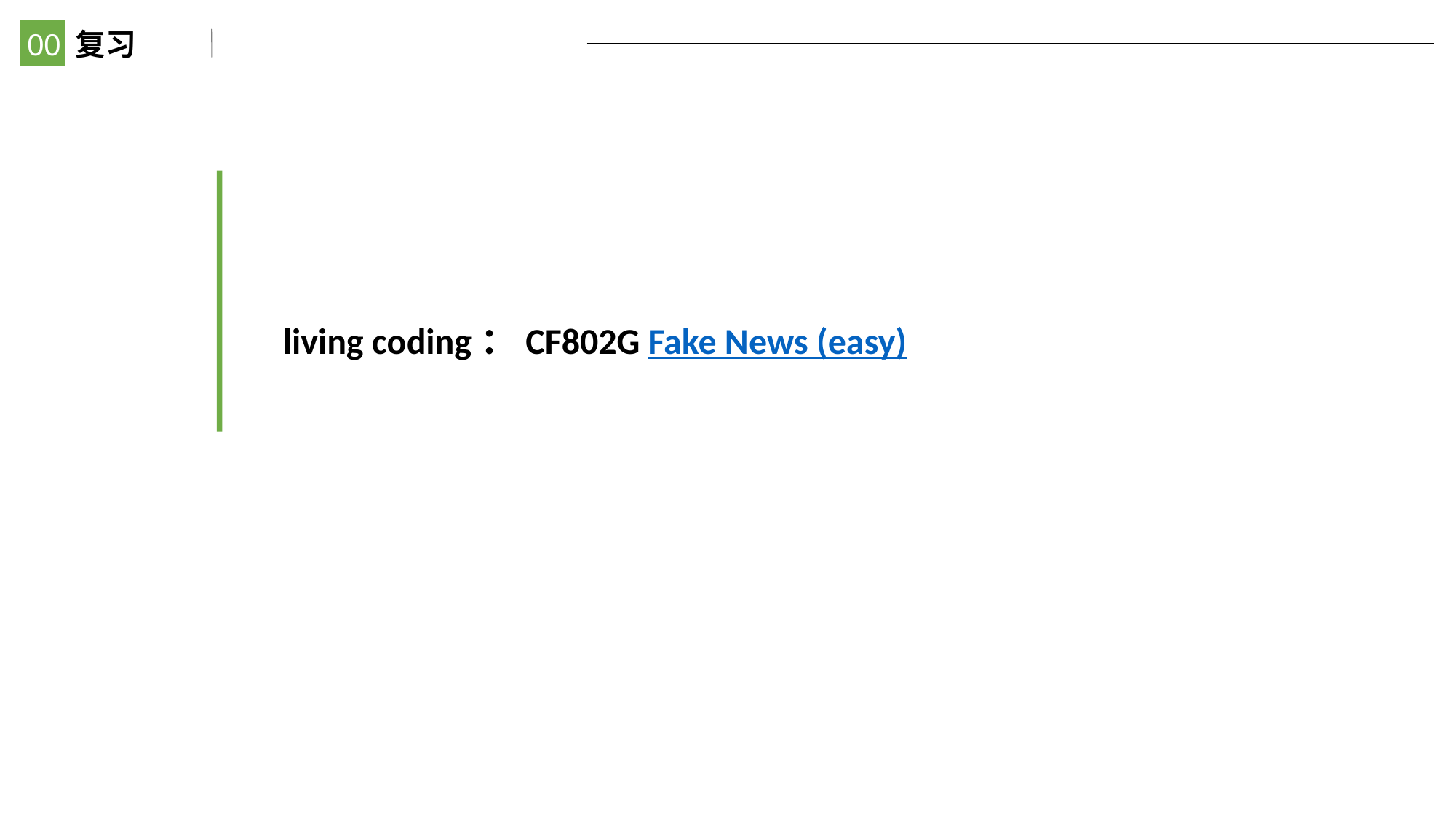

00
复习

living coding：CF802G Fake News (easy)